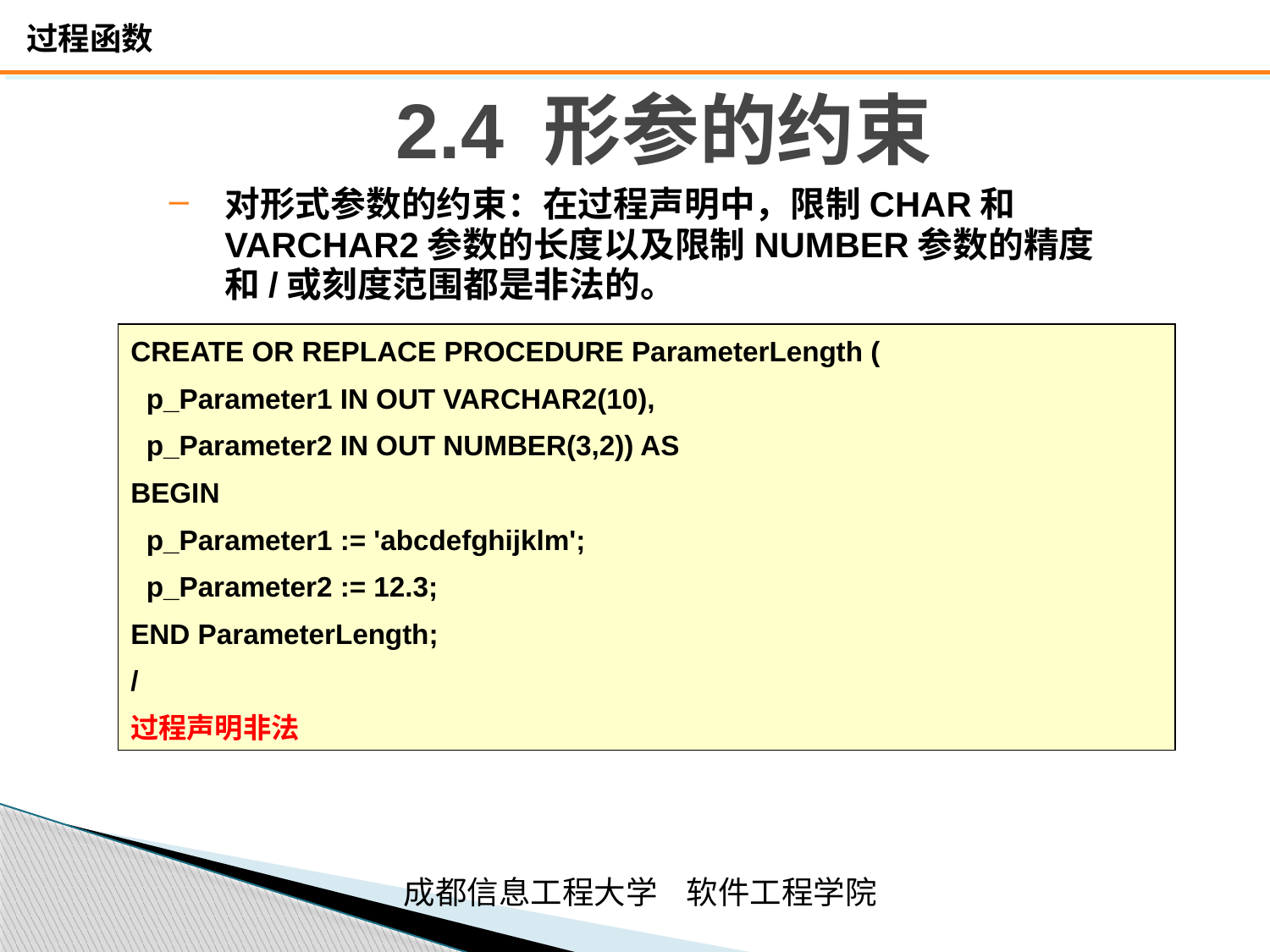

# 2.4 形参的约束
对形式参数的约束：在过程声明中，限制CHAR和VARCHAR2参数的长度以及限制NUMBER参数的精度和/或刻度范围都是非法的。
CREATE OR REPLACE PROCEDURE ParameterLength (
  p_Parameter1 IN OUT VARCHAR2(10),
  p_Parameter2 IN OUT NUMBER(3,2)) AS
BEGIN
  p_Parameter1 := 'abcdefghijklm';
  p_Parameter2 := 12.3;
END ParameterLength;
/
过程声明非法